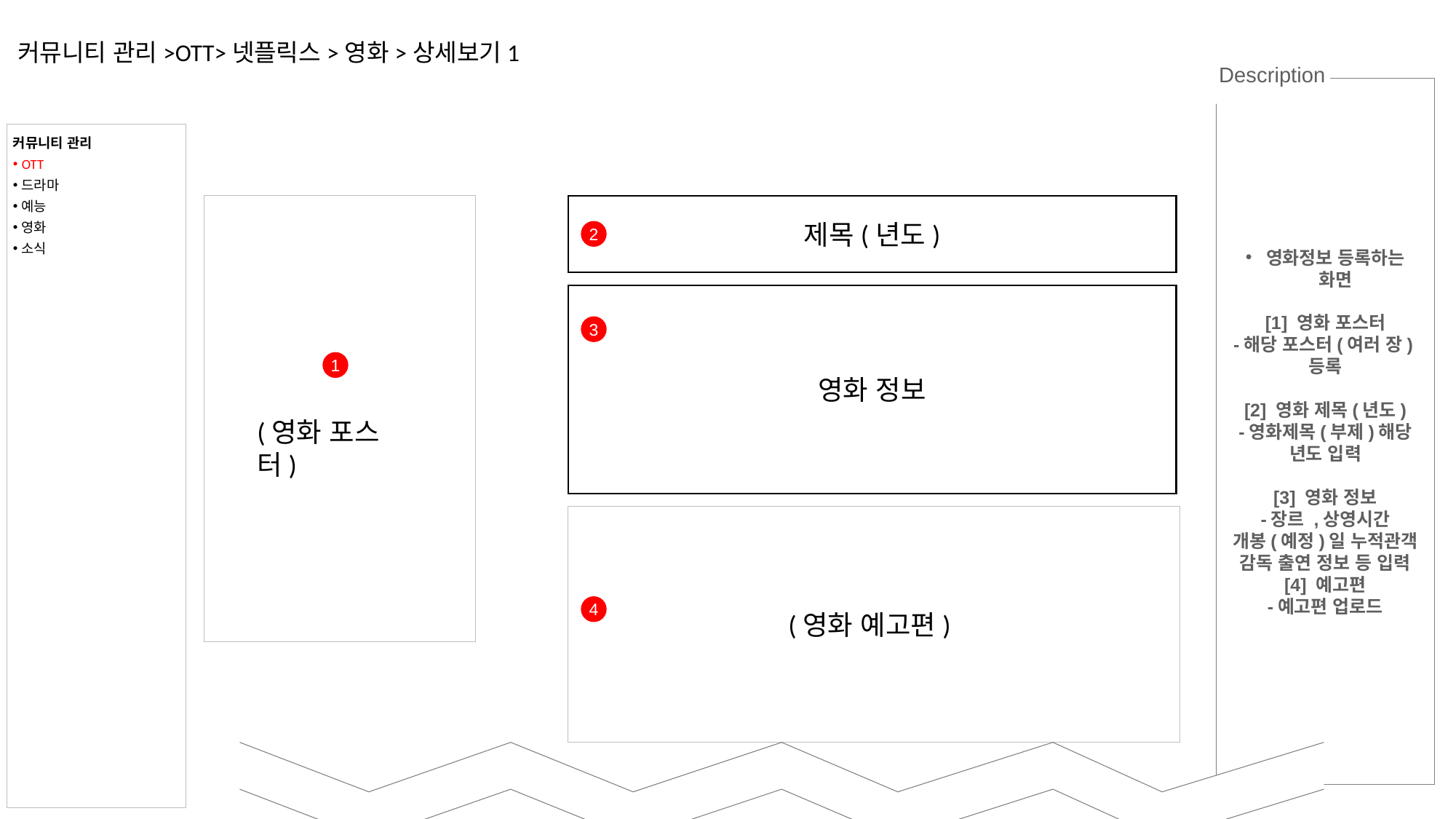

# 커뮤니티 관리>OTT>넷플릭스>영화>상세보기1
Description

영화정보 등록하는 화면

[1] 영화 포스터
-해당 포스터(여러 장)등록

[2] 영화 제목(년도)
-영화제목(부제)해당 년도 입력

[3] 영화 정보
-장르 ,상영시간
개봉(예정)일 누적관객
감독 출연 정보 등 입력
[4] 예고편
-예고편 업로드
커뮤니티 관리
OTT
드라마
예능
영화
소식
|  |
| --- |
제목(년도)
2

영화 정보
3
1
3
1
(영화 포스터)
|  |
| --- |
4
(영화 예고편)